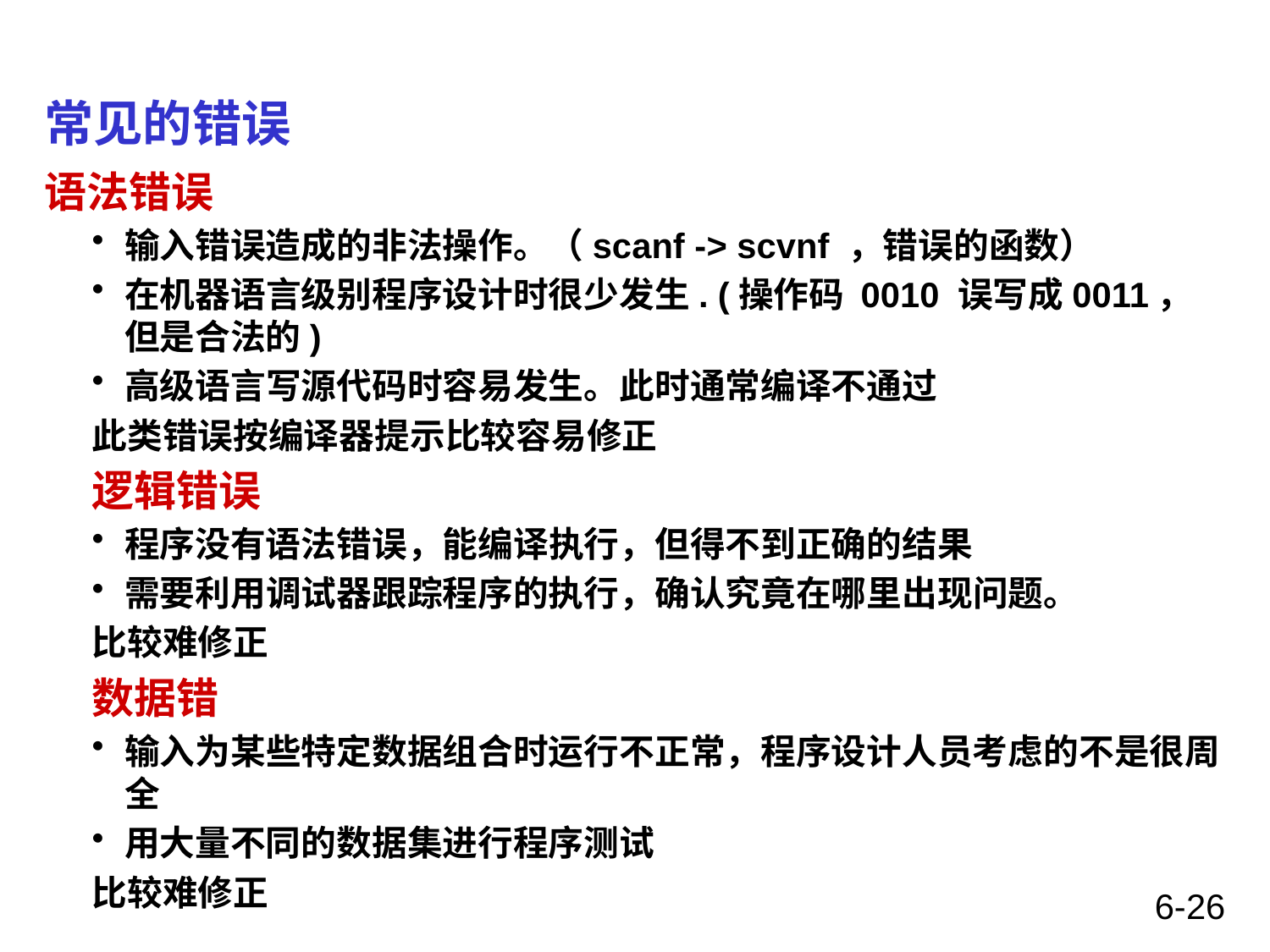

# 常见的错误
语法错误
输入错误造成的非法操作。（scanf -> scvnf ，错误的函数）
在机器语言级别程序设计时很少发生. (操作码 0010 误写成0011，但是合法的)
高级语言写源代码时容易发生。此时通常编译不通过
此类错误按编译器提示比较容易修正
逻辑错误
程序没有语法错误，能编译执行，但得不到正确的结果
需要利用调试器跟踪程序的执行，确认究竟在哪里出现问题。
比较难修正
数据错
输入为某些特定数据组合时运行不正常，程序设计人员考虑的不是很周全
用大量不同的数据集进行程序测试
比较难修正

6-26